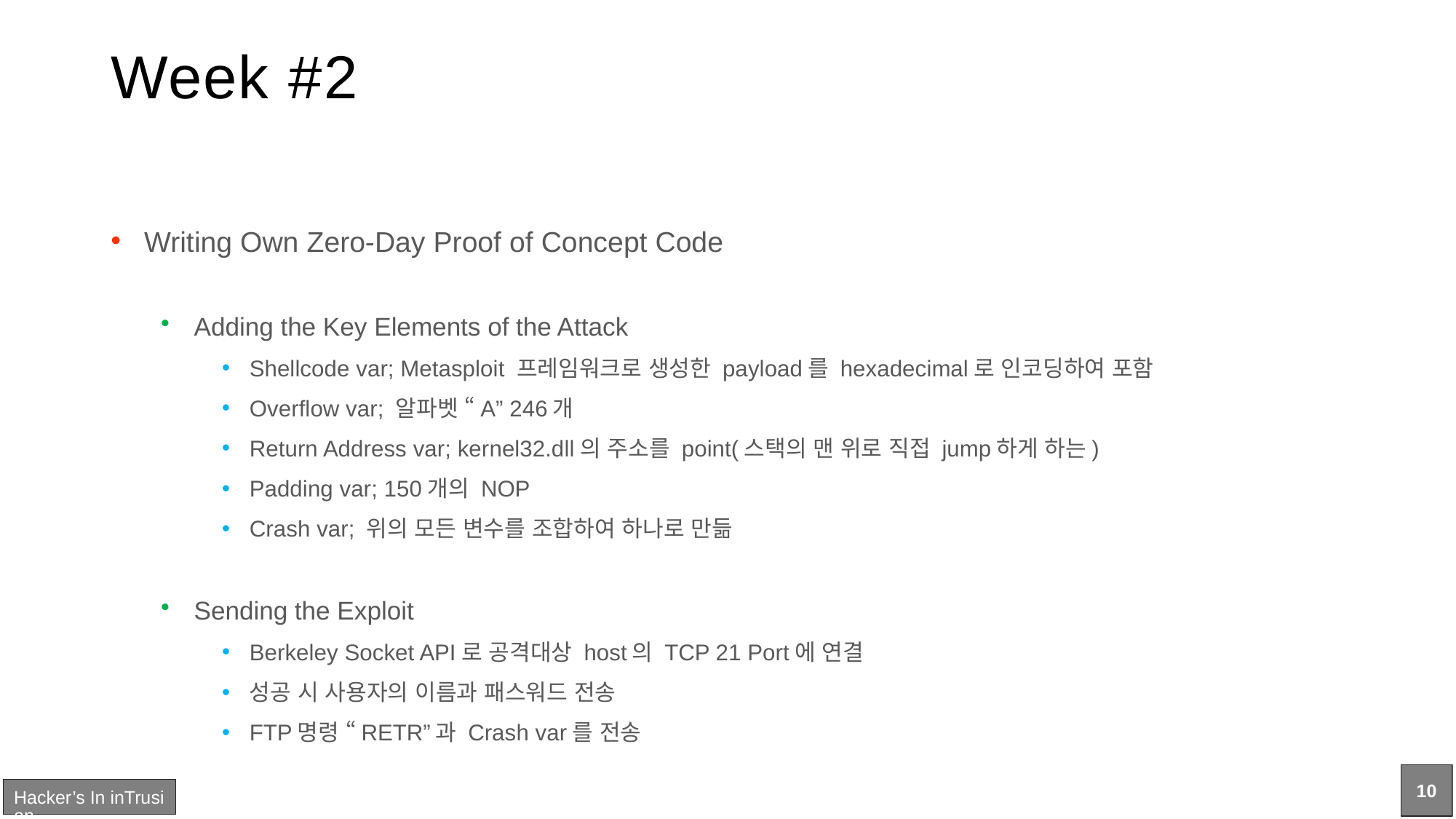

# Week #2
Writing Own Zero-Day Proof of Concept Code

Adding the Key Elements of the Attack
Shellcode var; Metasploit 프레임워크로 생성한 payload를 hexadecimal로 인코딩하여 포함
Overflow var; 알파벳 “A” 246개
Return Address var; kernel32.dll의 주소를 point(스택의 맨 위로 직접 jump하게 하는)
Padding var; 150개의 NOP
Crash var; 위의 모든 변수를 조합하여 하나로 만듦

Sending the Exploit
Berkeley Socket API로 공격대상 host의 TCP 21 Port에 연결
성공 시 사용자의 이름과 패스워드 전송
FTP명령 “RETR”과 Crash var를 전송

10
Hacker’s In inTrusion